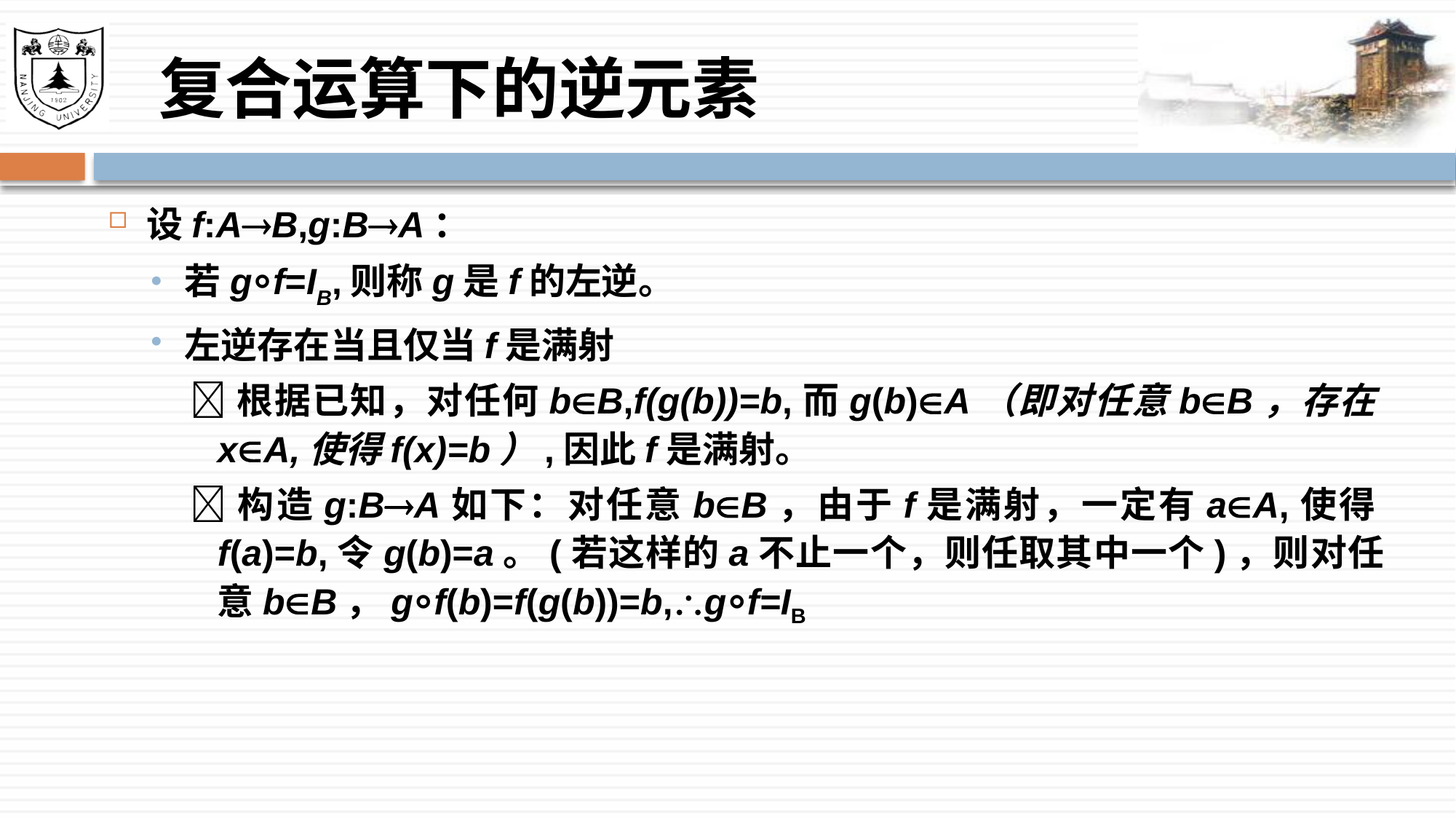

# 复合运算下的逆元素
设f:A→B,g:B→A：
若g⸰f=IB,则称g是f的左逆。
左逆存在当且仅当f是满射
⇒根据已知，对任何b∈B,f(g(b))=b,而g(b)∈A（即对任意b∈B，存在x∈A,使得f(x)=b）,因此f是满射。
⇐构造g:B→A如下：对任意b∈B，由于f是满射，一定有a∈A,使得f(a)=b,令g(b)=a。(若这样的a不止一个，则任取其中一个)，则对任意b∈B，g⸰f(b)=f(g(b))=b,∴g⸰f=IB